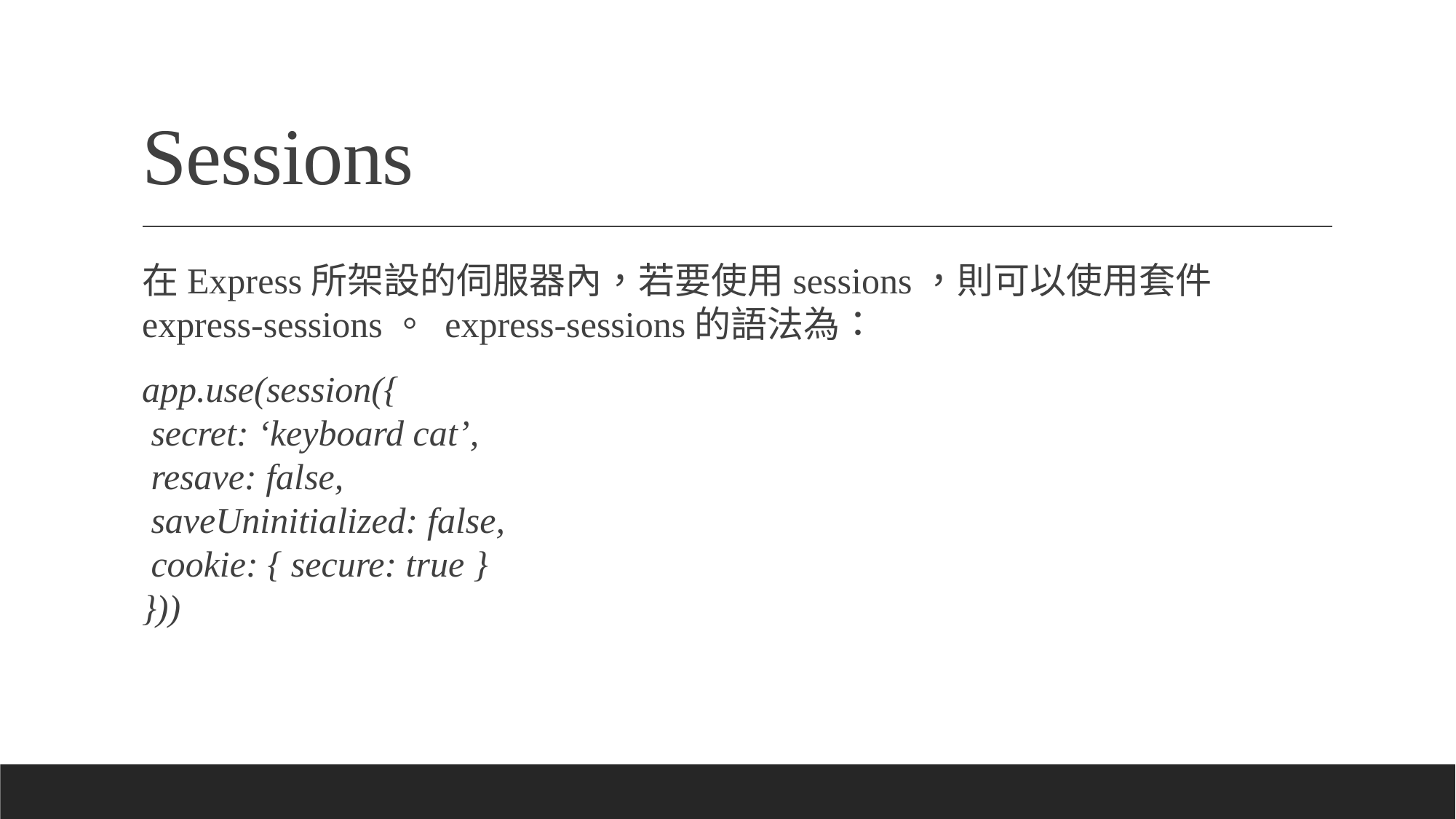

# Sessions
在Express所架設的伺服器內，若要使用sessions，則可以使用套件 express-sessions。 express-sessions的語法為：
app.use(session({
 secret: ‘keyboard cat’,
 resave: false,
 saveUninitialized: false,
 cookie: { secure: true }
}))